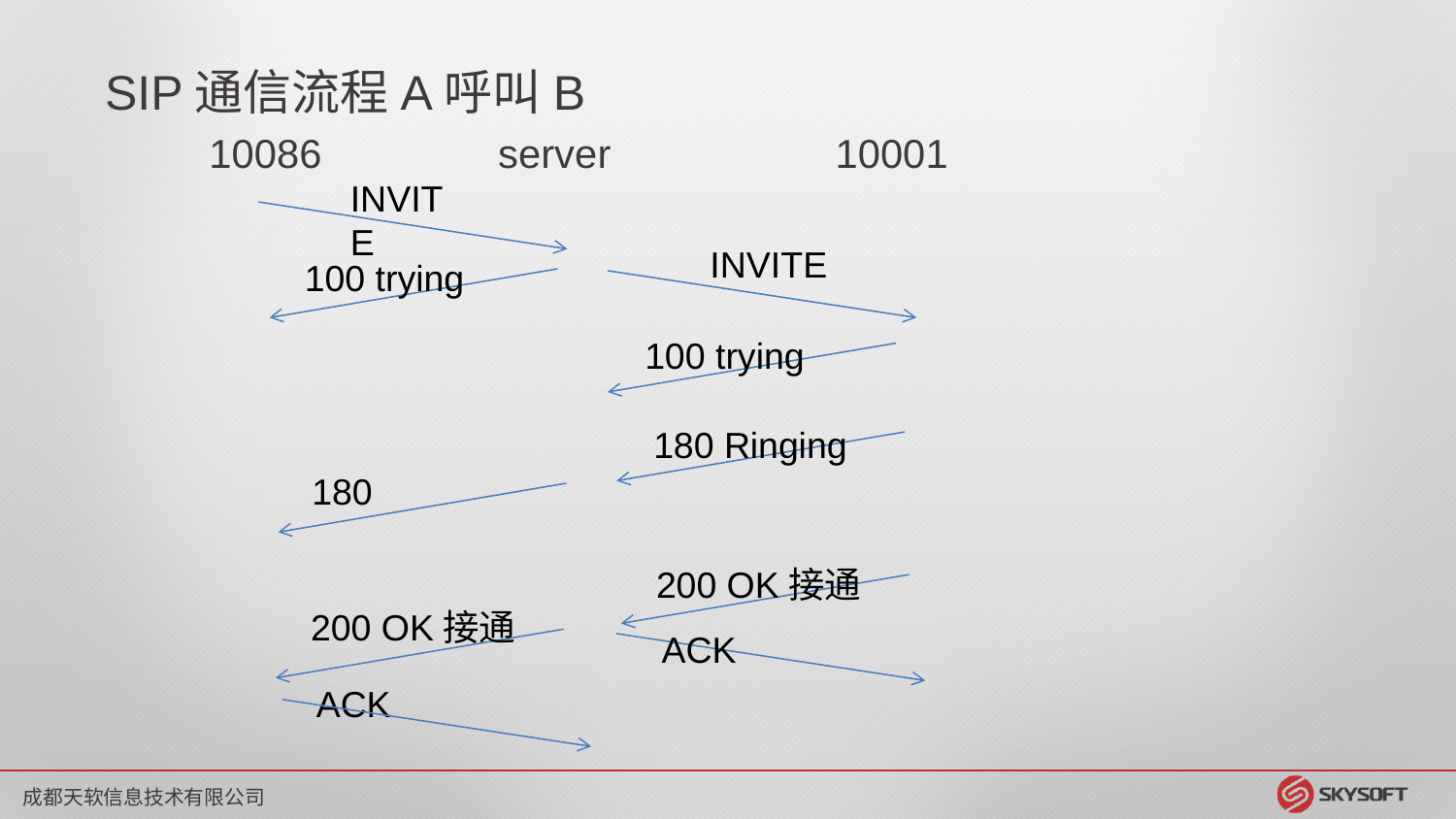

SIP通信流程A呼叫B
             10086                      server                            10001

INVITE
INVITE
100 trying
100 trying
180 Ringing
180
200 OK接通
200 OK接通
ACK
ACK
成都天软信息技术有限公司

6